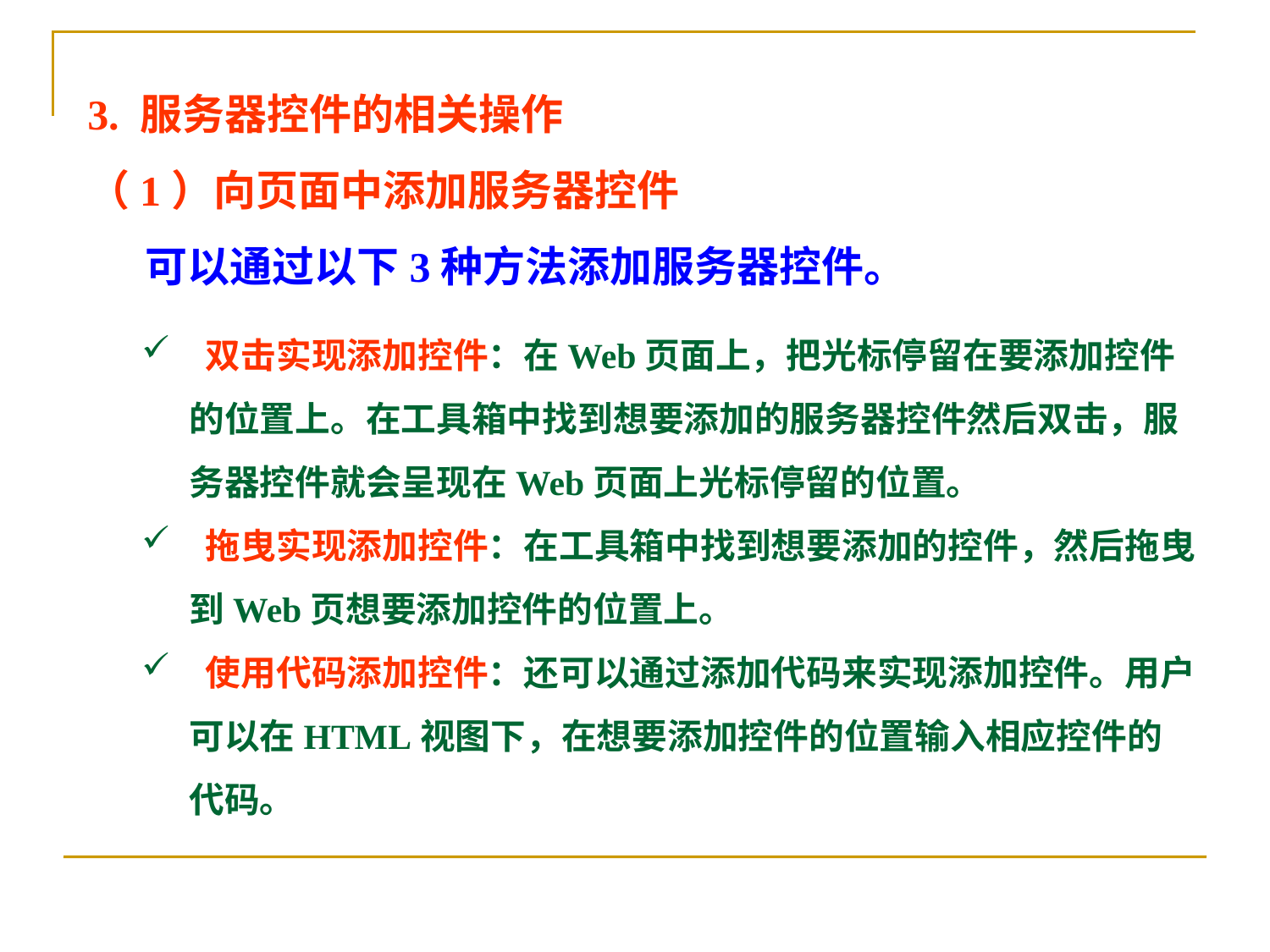

3. 服务器控件的相关操作
（1）向页面中添加服务器控件
     可以通过以下3种方法添加服务器控件。
 双击实现添加控件：在Web页面上，把光标停留在要添加控件的位置上。在工具箱中找到想要添加的服务器控件然后双击，服务器控件就会呈现在Web页面上光标停留的位置。
 拖曳实现添加控件：在工具箱中找到想要添加的控件，然后拖曳到Web页想要添加控件的位置上。
 使用代码添加控件：还可以通过添加代码来实现添加控件。用户可以在HTML视图下，在想要添加控件的位置输入相应控件的代码。